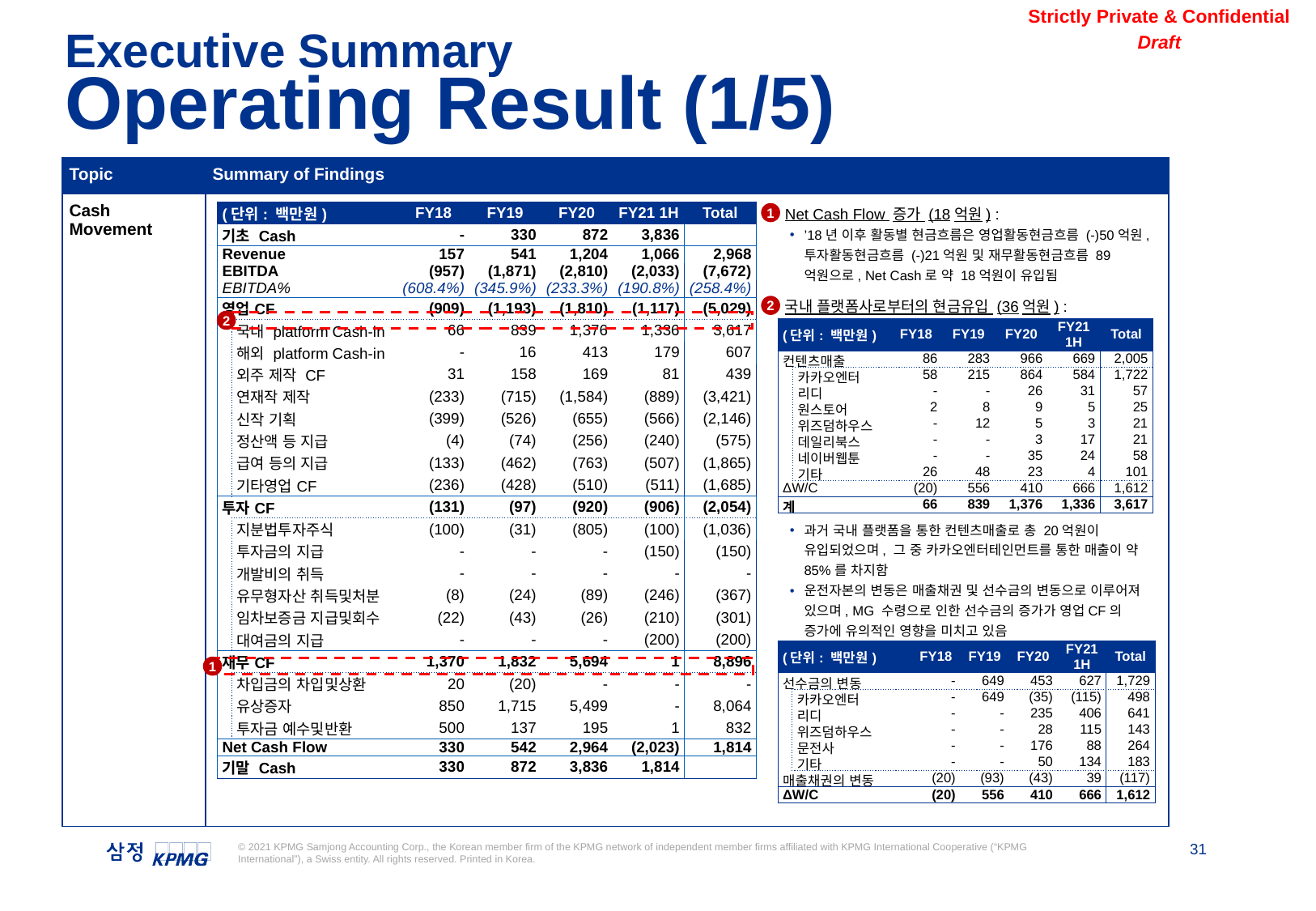

Executive Summary
Operating Result (1/5)
| Topic | Summary of Findings |
| --- | --- |
| Cash Movement |  |
| (단위: 백만원) |  |  | FY18 | FY19 | FY20 | FY21 1H | Total |
| --- | --- | --- | --- | --- | --- | --- | --- |
| 기초 Cash |  |  | - | 330 | 872 | 3,836 |  |
| Revenue |  |  | 157 | 541 | 1,204 | 1,066 | 2,968 |
| EBITDA |  |  | (957) | (1,871) | (2,810) | (2,033) | (7,672) |
| EBITDA% |  |  | (608.4%) | (345.9%) | (233.3%) | (190.8%) | (258.4%) |
| 영업CF |  |  | (909) | (1,193) | (1,810) | (1,117) | (5,029) |
|  | 국내 platform Cash-in |  | 66 | 839 | 1,376 | 1,336 | 3,617 |
|  | 해외 platform Cash-in |  | - | 16 | 413 | 179 | 607 |
|  | 외주 제작 CF |  | 31 | 158 | 169 | 81 | 439 |
|  | 연재작 제작 |  | (233) | (715) | (1,584) | (889) | (3,421) |
|  | 신작 기획 |  | (399) | (526) | (655) | (566) | (2,146) |
|  | 정산액 등 지급 |  | (4) | (74) | (256) | (240) | (575) |
|  | 급여 등의 지급 |  | (133) | (462) | (763) | (507) | (1,865) |
|  | 기타영업CF |  | (236) | (428) | (510) | (511) | (1,685) |
| 투자CF |  |  | (131) | (97) | (920) | (906) | (2,054) |
|  | 지분법투자주식 |  | (100) | (31) | (805) | (100) | (1,036) |
|  | 투자금의 지급 |  | - | - | - | (150) | (150) |
|  | 개발비의 취득 |  | - | - | - | - | - |
|  | 유무형자산 취득및처분 |  | (8) | (24) | (89) | (246) | (367) |
|  | 임차보증금 지급및회수 |  | (22) | (43) | (26) | (210) | (301) |
|  | 대여금의 지급 |  | - | - | - | (200) | (200) |
| 재무CF |  |  | 1,370 | 1,832 | 5,694 | 1 | 8,896 |
|  | 차입금의 차입및상환 |  | 20 | (20) | - | - | - |
|  | 유상증자 |  | 850 | 1,715 | 5,499 | - | 8,064 |
|  | 투자금 예수및반환 |  | 500 | 137 | 195 | 1 | 832 |
| Net Cash Flow |  |  | 330 | 542 | 2,964 | (2,023) | 1,814 |
| 기말 Cash |  |  | 330 | 872 | 3,836 | 1,814 |  |
Net Cash Flow 증가 (18억원) :
’18년 이후 활동별 현금흐름은 영업활동현금흐름 (-)50억원, 투자활동현금흐름 (-)21억원 및 재무활동현금흐름 89억원으로, Net Cash로 약 18억원이 유입됨
1
국내 플랫폼사로부터의 현금유입 (36억원) :

과거 국내 플랫폼을 통한 컨텐츠매출로 총 20억원이 유입되었으며, 그 중 카카오엔터테인먼트를 통한 매출이 약 85%를 차지함
운전자본의 변동은 매출채권 및 선수금의 변동으로 이루어져 있으며, MG 수령으로 인한 선수금의 증가가 영업CF의 증가에 유의적인 영향을 미치고 있음
2
2

| (단위: 백만원) |  | FY18 | FY19 | FY20 | FY21 1H | Total |
| --- | --- | --- | --- | --- | --- | --- |
| 컨텐츠매출 |  | 86 | 283 | 966 | 669 | 2,005 |
|  | 카카오엔터 | 58 | 215 | 864 | 584 | 1,722 |
|  | 리디 | - | - | 26 | 31 | 57 |
|  | 원스토어 | 2 | 8 | 9 | 5 | 25 |
|  | 위즈덤하우스 | - | 12 | 5 | 3 | 21 |
|  | 데일리북스 | - | - | 3 | 17 | 21 |
|  | 네이버웹툰 | - | - | 35 | 24 | 58 |
|  | 기타 | 26 | 48 | 23 | 4 | 101 |
| ΔW/C |  | (20) | 556 | 410 | 666 | 1,612 |
| 계 |  | 66 | 839 | 1,376 | 1,336 | 3,617 |
| (단위: 백만원) |  | FY18 | FY19 | FY20 | FY21 1H | Total |
| --- | --- | --- | --- | --- | --- | --- |
| 선수금의 변동 |  | - | 649 | 453 | 627 | 1,729 |
|  | 카카오엔터 | - | 649 | (35) | (115) | 498 |
|  | 리디 | - | - | 235 | 406 | 641 |
|  | 위즈덤하우스 | - | - | 28 | 115 | 143 |
|  | 문전사 | - | - | 176 | 88 | 264 |
|  | 기타 | - | - | 50 | 134 | 183 |
| 매출채권의 변동 |  | (20) | (93) | (43) | 39 | (117) |
| ΔW/C |  | (20) | 556 | 410 | 666 | 1,612 |
1